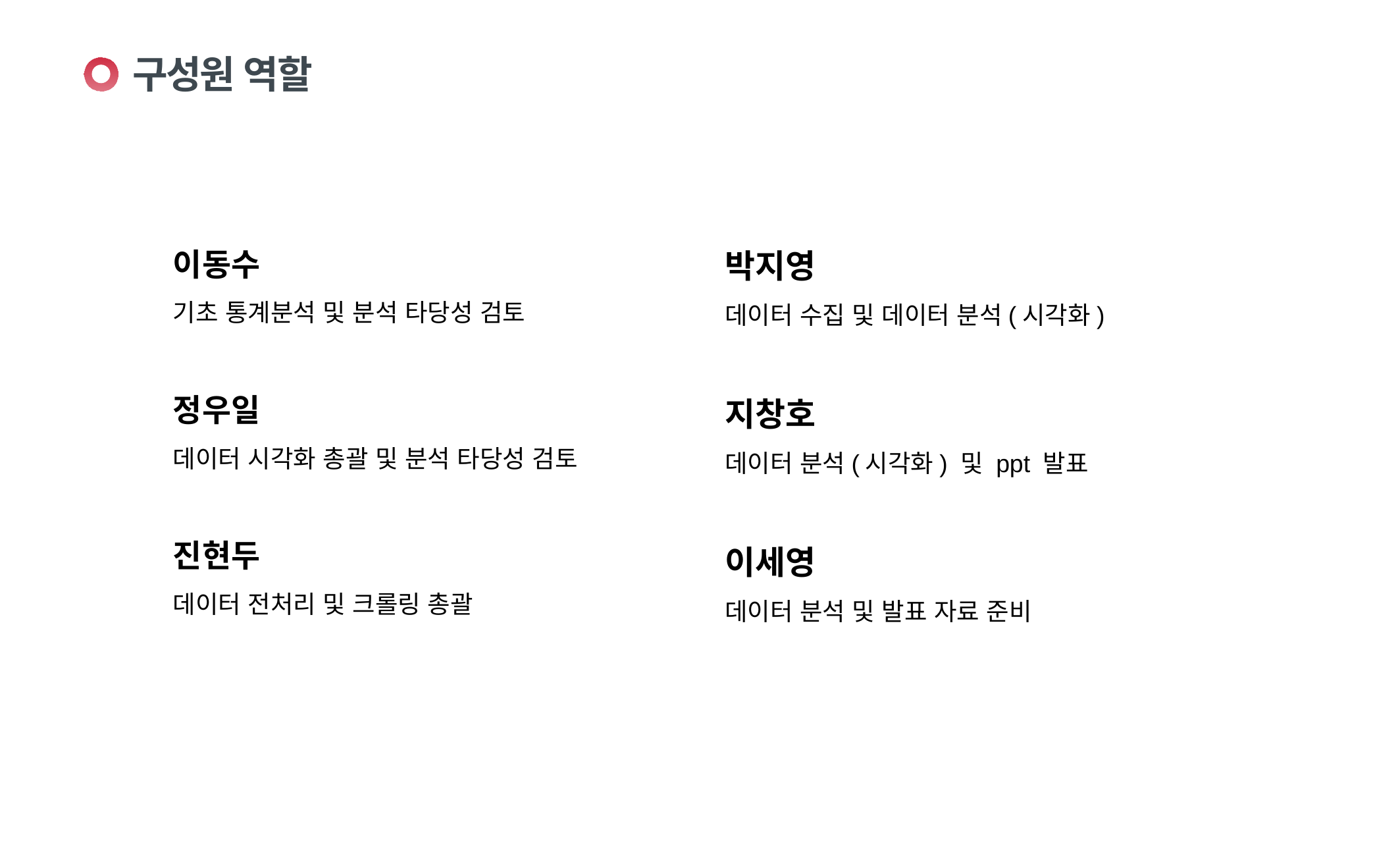

구성원 역할
이동수
기초 통계분석 및 분석 타당성 검토

정우일
데이터 시각화 총괄 및 분석 타당성 검토

진현두
데이터 전처리 및 크롤링 총괄
박지영
데이터 수집 및 데이터 분석(시각화)

지창호
데이터 분석(시각화) 및 ppt 발표

이세영
데이터 분석 및 발표 자료 준비